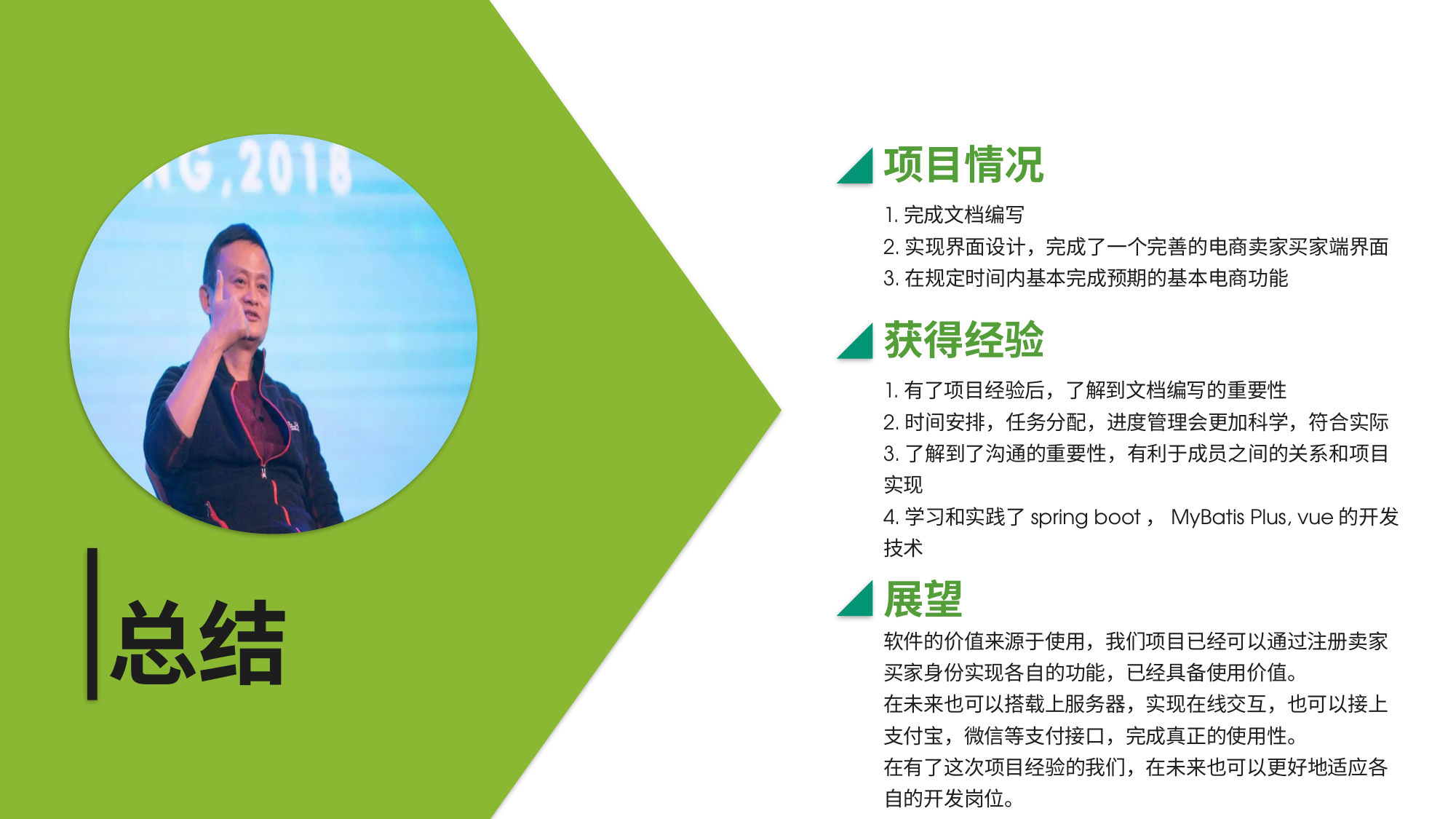

项目情况

1.完成文档编写
2.实现界面设计，完成了一个完善的电商卖家买家端界面
3.在规定时间内基本完成预期的基本电商功能

获得经验

1.有了项目经验后，了解到文档编写的重要性
2.时间安排，任务分配，进度管理会更加科学，符合实际
3.了解到了沟通的重要性，有利于成员之间的关系和项目实现
4.学习和实践了spring boot，MyBatis Plus, vue的开发技术
总结

展望

软件的价值来源于使用，我们项目已经可以通过注册卖家买家身份实现各自的功能，已经具备使用价值。
在未来也可以搭载上服务器，实现在线交互，也可以接上支付宝，微信等支付接口，完成真正的使用性。
在有了这次项目经验的我们，在未来也可以更好地适应各自的开发岗位。